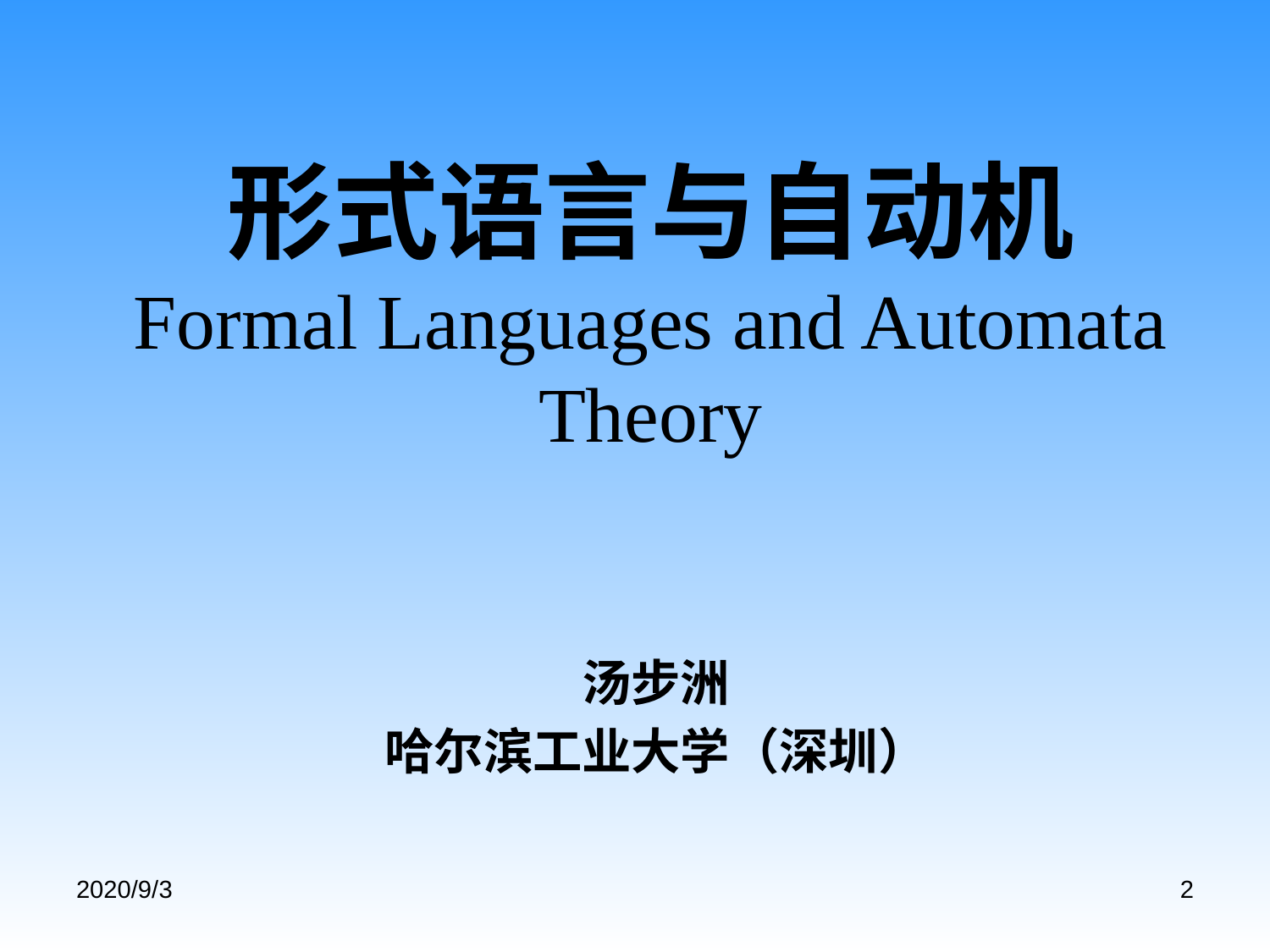

# 形式语言与自动机 Formal Languages and Automata Theory
汤步洲
哈尔滨工业大学（深圳）
2020/9/3
2